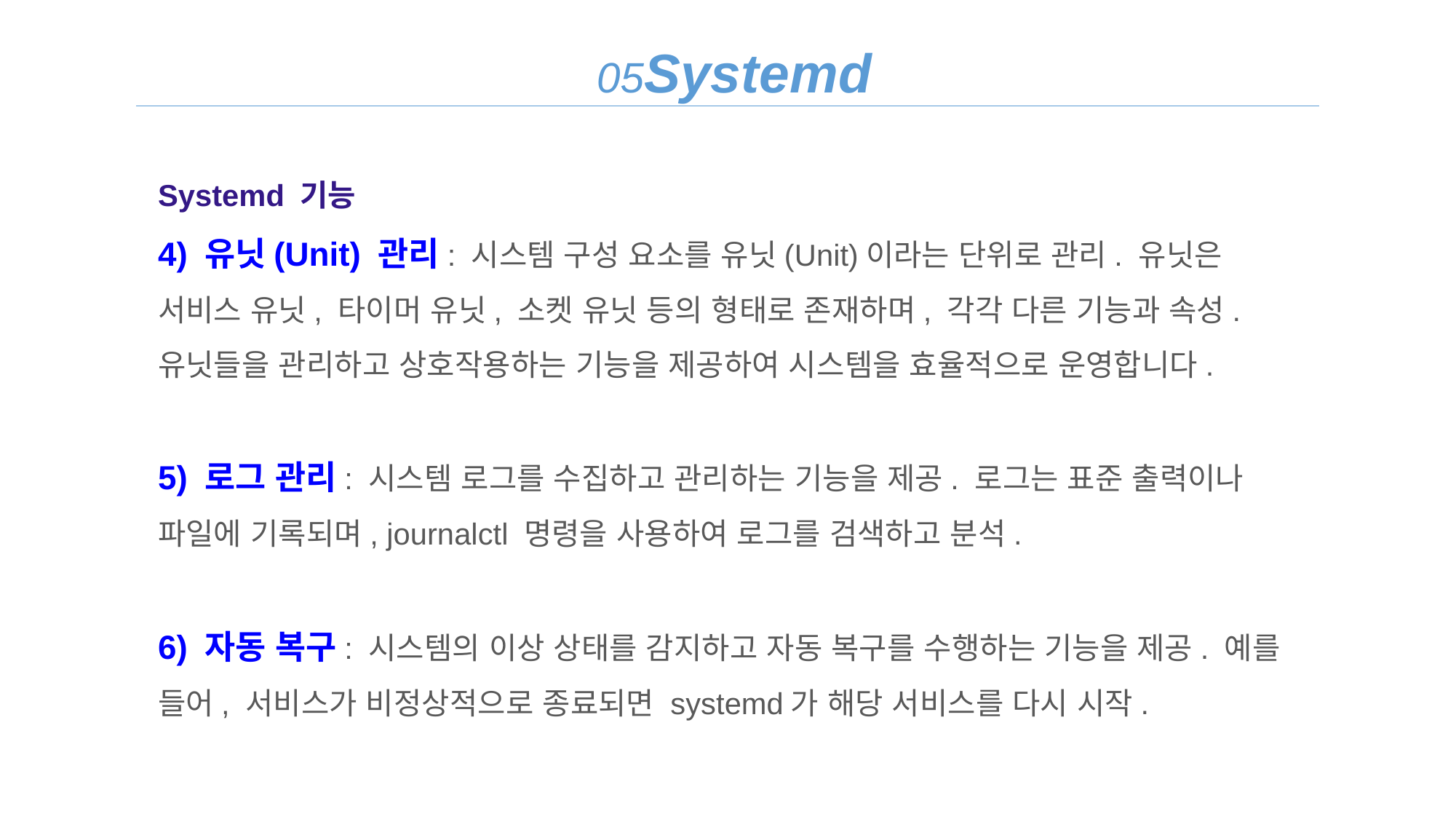

05Systemd
Systemd 기능
4) 유닛(Unit) 관리: 시스템 구성 요소를 유닛(Unit)이라는 단위로 관리. 유닛은 서비스 유닛, 타이머 유닛, 소켓 유닛 등의 형태로 존재하며, 각각 다른 기능과 속성. 유닛들을 관리하고 상호작용하는 기능을 제공하여 시스템을 효율적으로 운영합니다.

5) 로그 관리: 시스템 로그를 수집하고 관리하는 기능을 제공. 로그는 표준 출력이나 파일에 기록되며, journalctl 명령을 사용하여 로그를 검색하고 분석.

6) 자동 복구: 시스템의 이상 상태를 감지하고 자동 복구를 수행하는 기능을 제공. 예를 들어, 서비스가 비정상적으로 종료되면 systemd가 해당 서비스를 다시 시작.